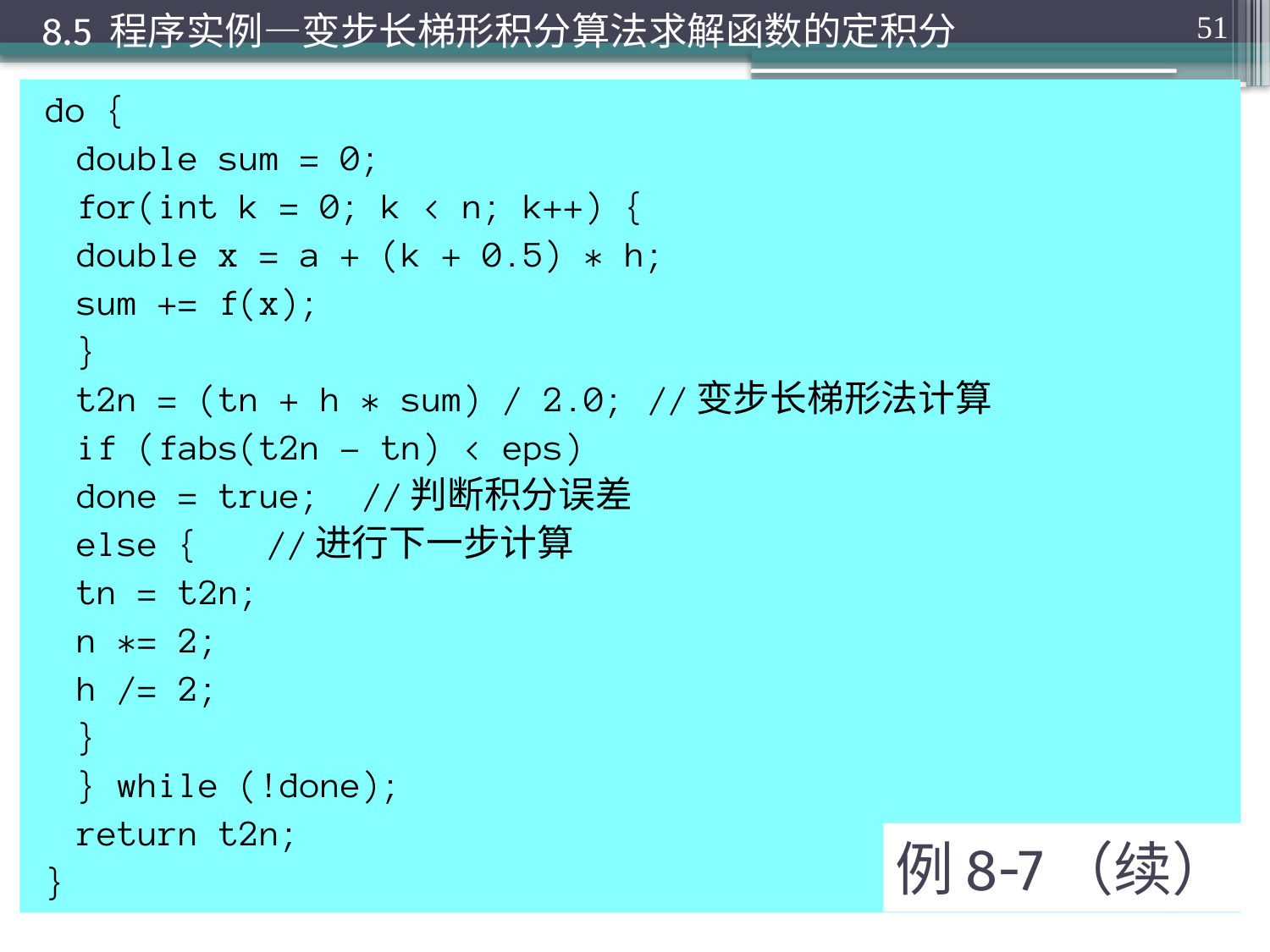

8.5 程序实例—变步长梯形积分算法求解函数的定积分
51
do {
		double sum = 0;
		for(int k = 0; k < n; k++) {
			double x = a + (k + 0.5) * h;
			sum += f(x);
		}
		t2n = (tn + h * sum) / 2.0;	//变步长梯形法计算
		if (fabs(t2n - tn) < eps)
			done = true;	//判断积分误差
		else {	//进行下一步计算
			tn = t2n;
			n *= 2;
			h /= 2;
		}
	} while (!done);
	return t2n;
}
# 例8-7（续）